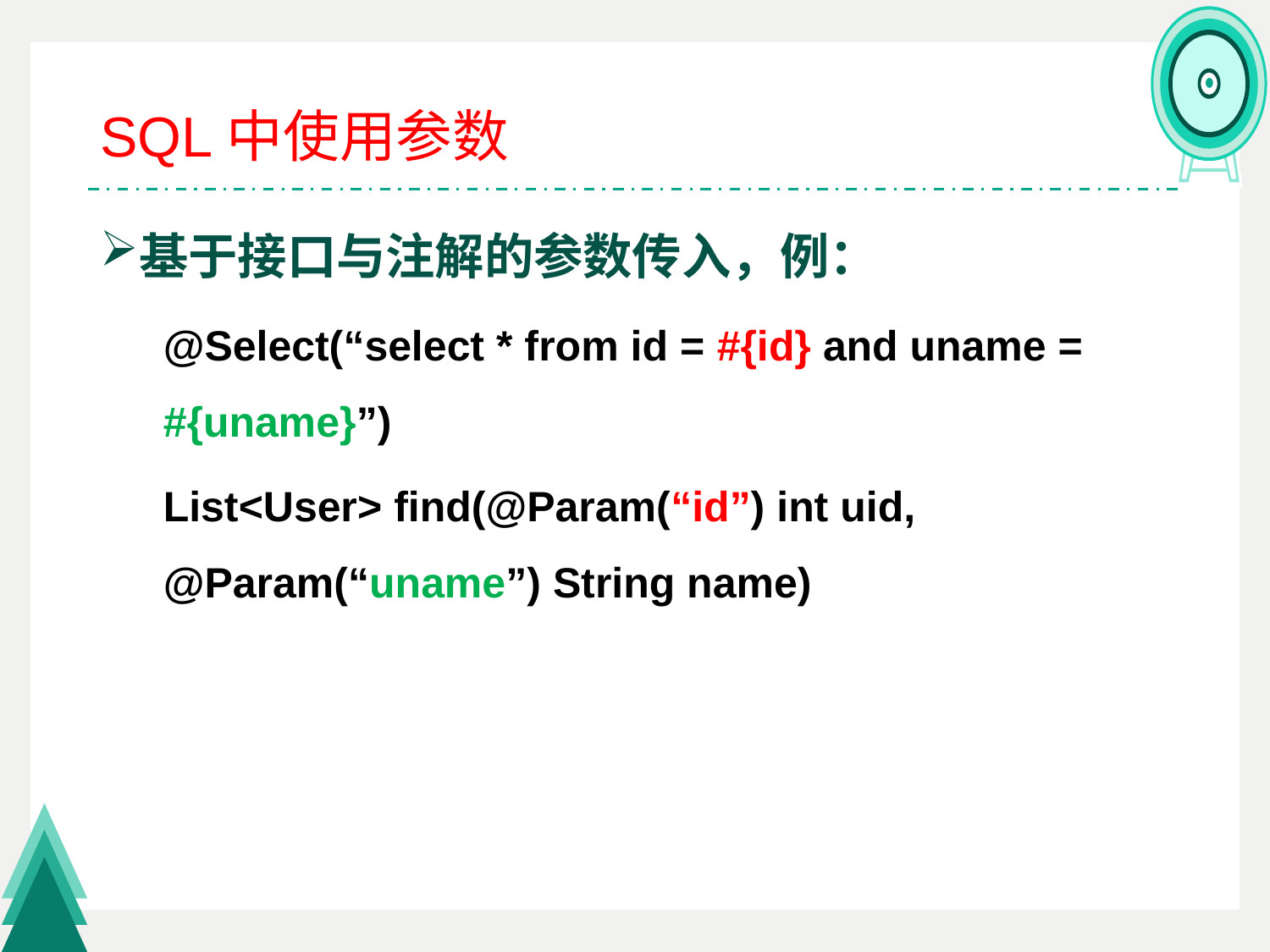

# SQL中使用参数
基于接口与注解的参数传入，例：
@Select(“select * from id = #{id} and uname = #{uname}”)
List<User> find(@Param(“id”) int uid, @Param(“uname”) String name)